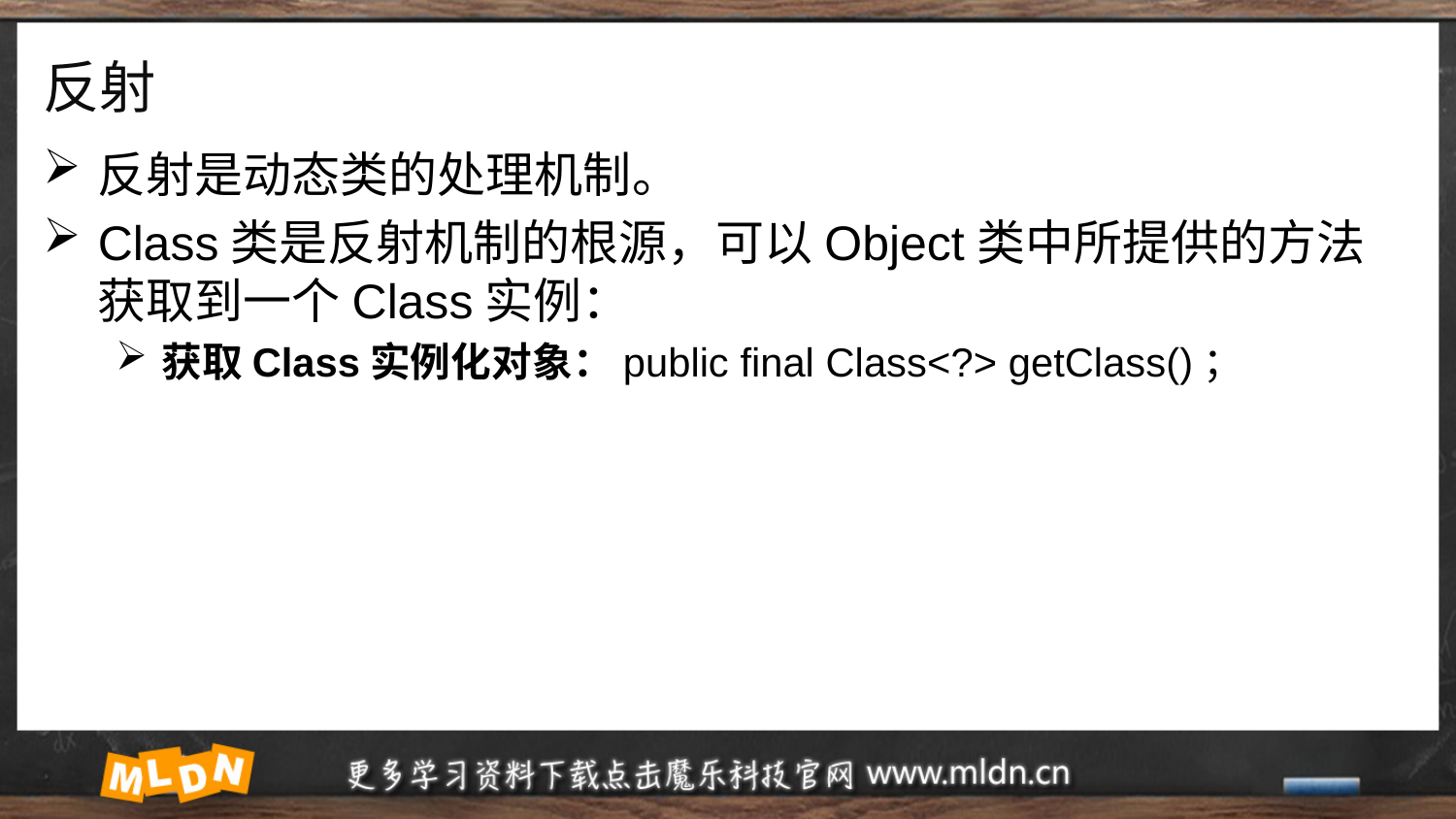

# 反射
反射是动态类的处理机制。
Class类是反射机制的根源，可以Object类中所提供的方法获取到一个Class实例：
获取Class实例化对象：public final Class<?> getClass()；